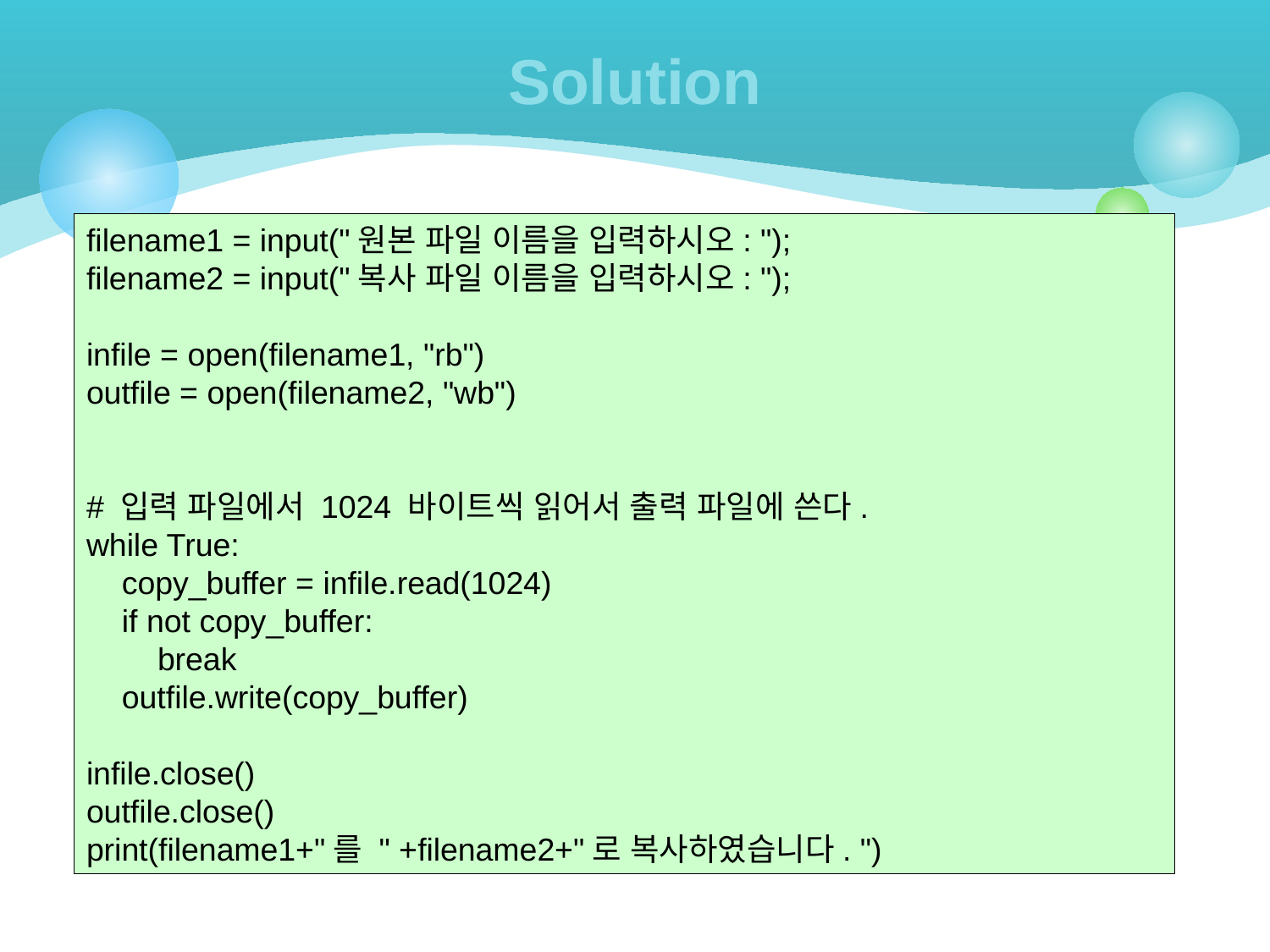

# Solution
filename1 = input("원본 파일 이름을 입력하시오: ");
filename2 = input("복사 파일 이름을 입력하시오: ");

infile = open(filename1, "rb")
outfile = open(filename2, "wb")

# 입력 파일에서 1024 바이트씩 읽어서 출력 파일에 쓴다.
while True:
    copy_buffer = infile.read(1024)
    if not copy_buffer:
        break
    outfile.write(copy_buffer)

infile.close()
outfile.close()
print(filename1+"를 " +filename2+"로 복사하였습니다. ")